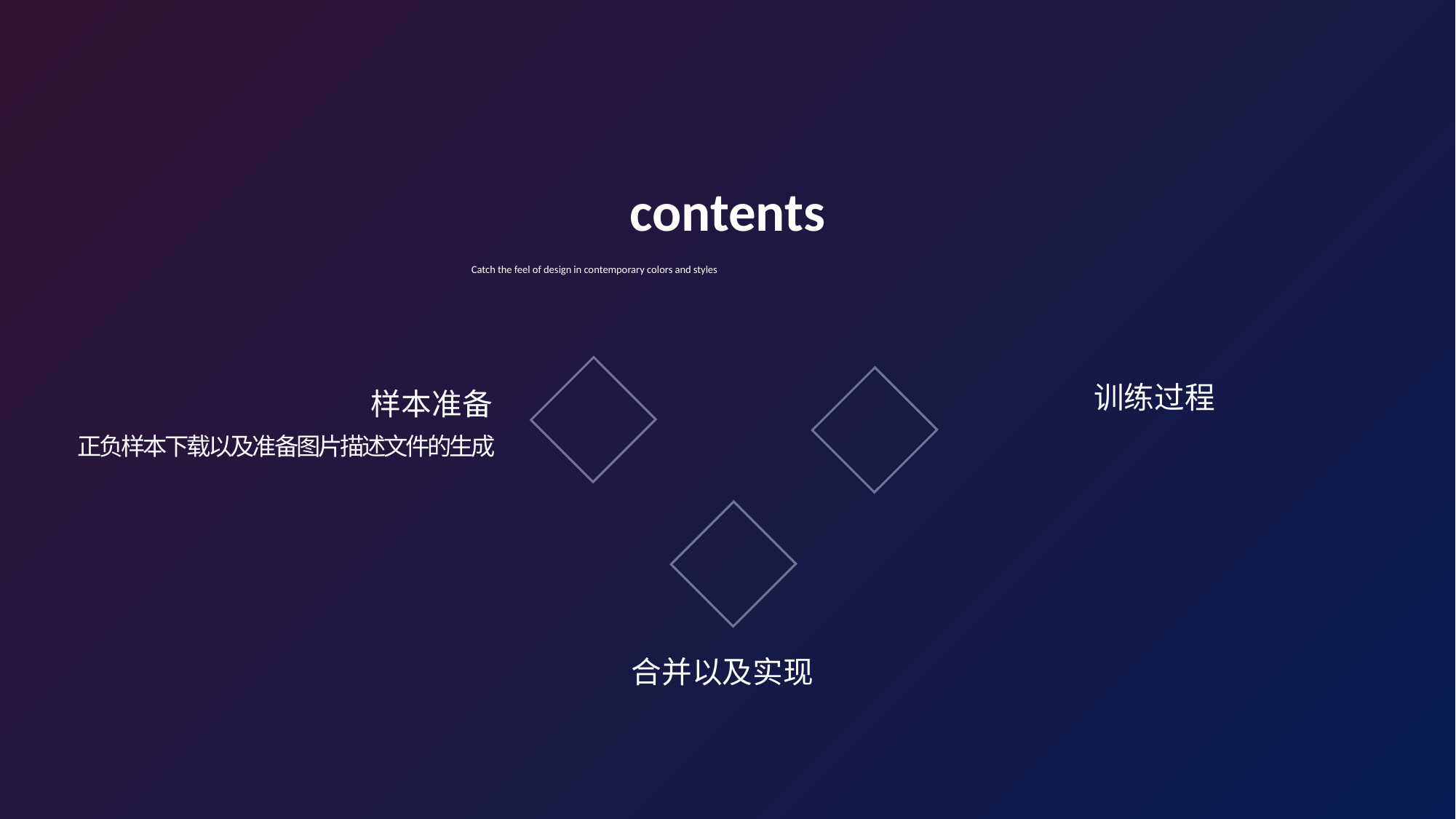

contents
Catch the feel of design in contemporary colors and styles
1
训练过程

2
样本准备
正负样本下载以及准备图片描述文件的生成
3

合并以及实现